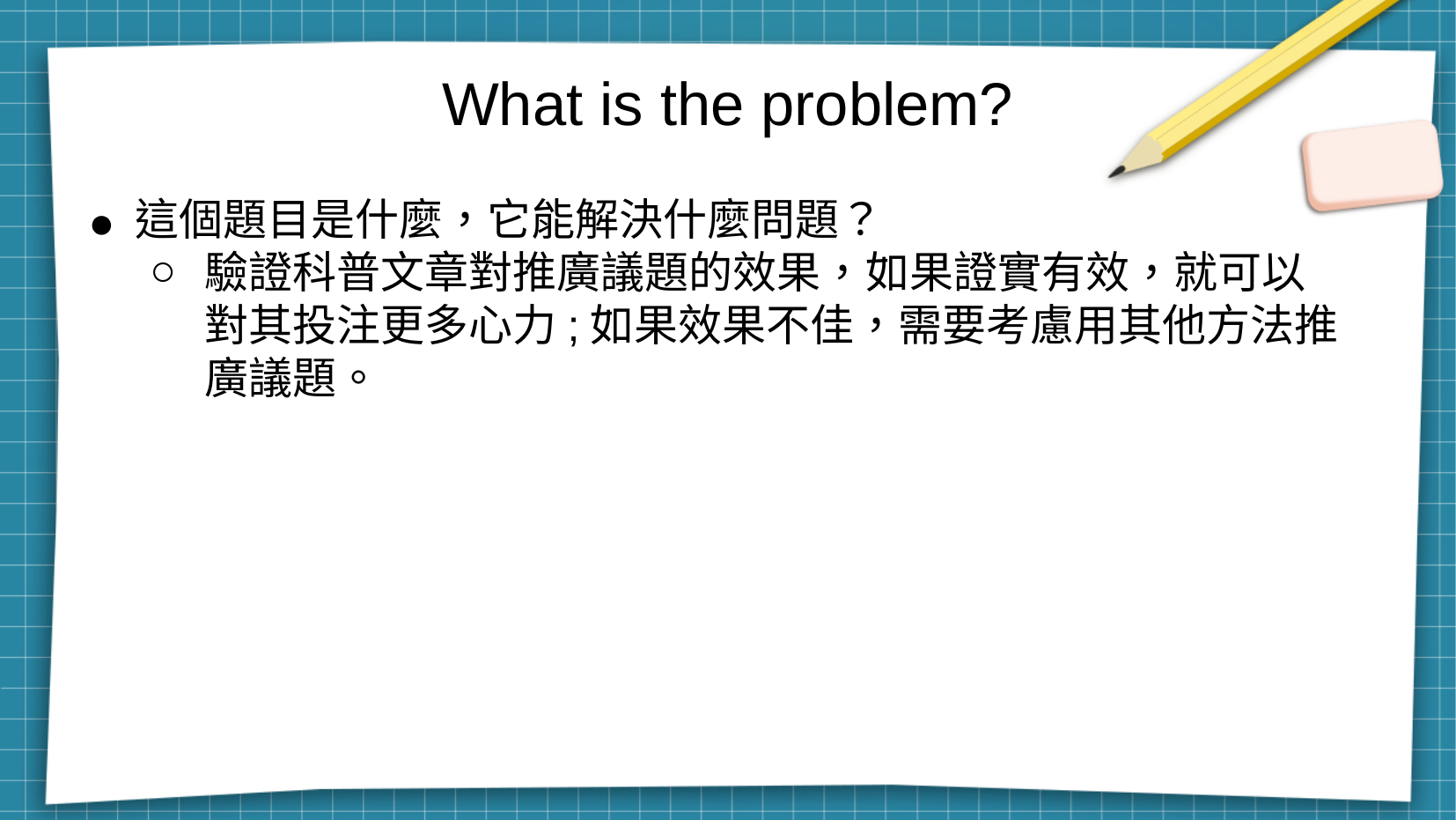

What is the problem?
這個題目是什麼，它能解決什麼問題？
驗證科普文章對推廣議題的效果，如果證實有效，就可以對其投注更多心力;如果效果不佳，需要考慮用其他方法推廣議題。